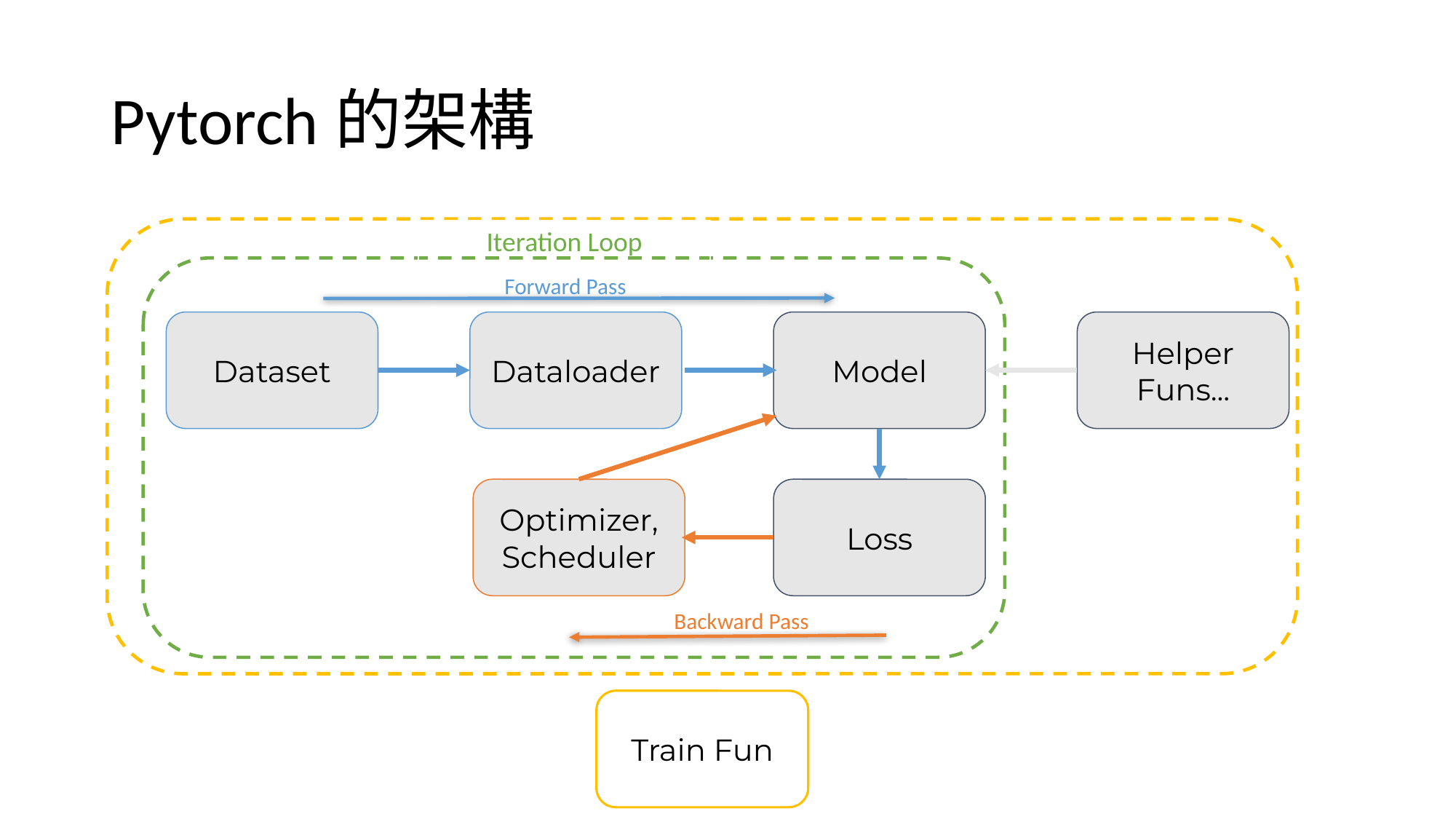

# Pytorch的架構

Iteration Loop

Forward Pass
Dataset
Dataloader
Model
Helper Funs...
Optimizer,
Scheduler
Loss
Backward Pass
Train Fun